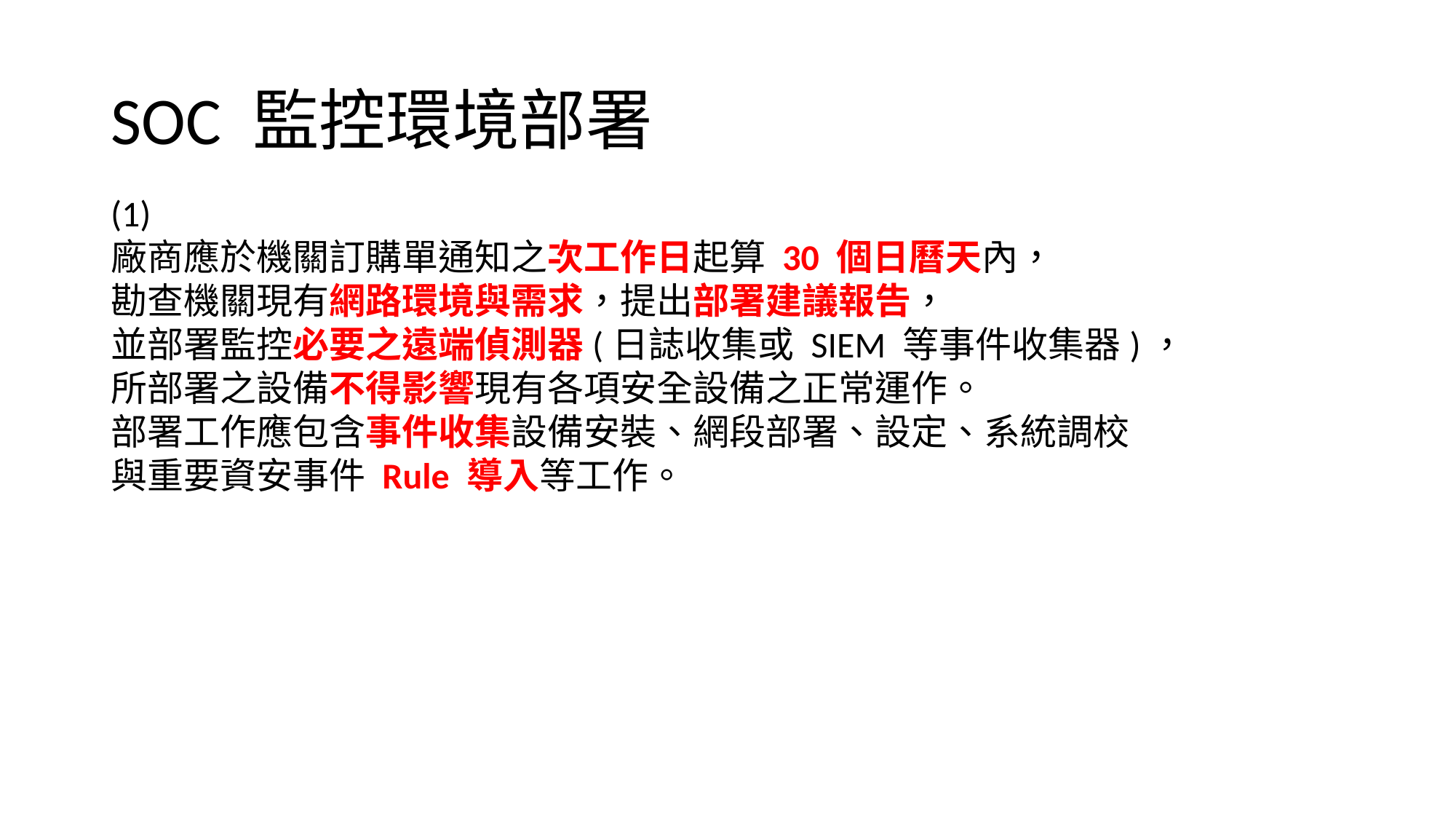

# SOC 監控環境部署
(1)
廠商應於機關訂購單通知之次工作日起算 30 個日曆天內，
勘查機關現有網路環境與需求，提出部署建議報告，
並部署監控必要之遠端偵測器(日誌收集或 SIEM 等事件收集器)，
所部署之設備不得影響現有各項安全設備之正常運作。
部署工作應包含事件收集設備安裝、網段部署、設定、系統調校
與重要資安事件 Rule 導入等工作。